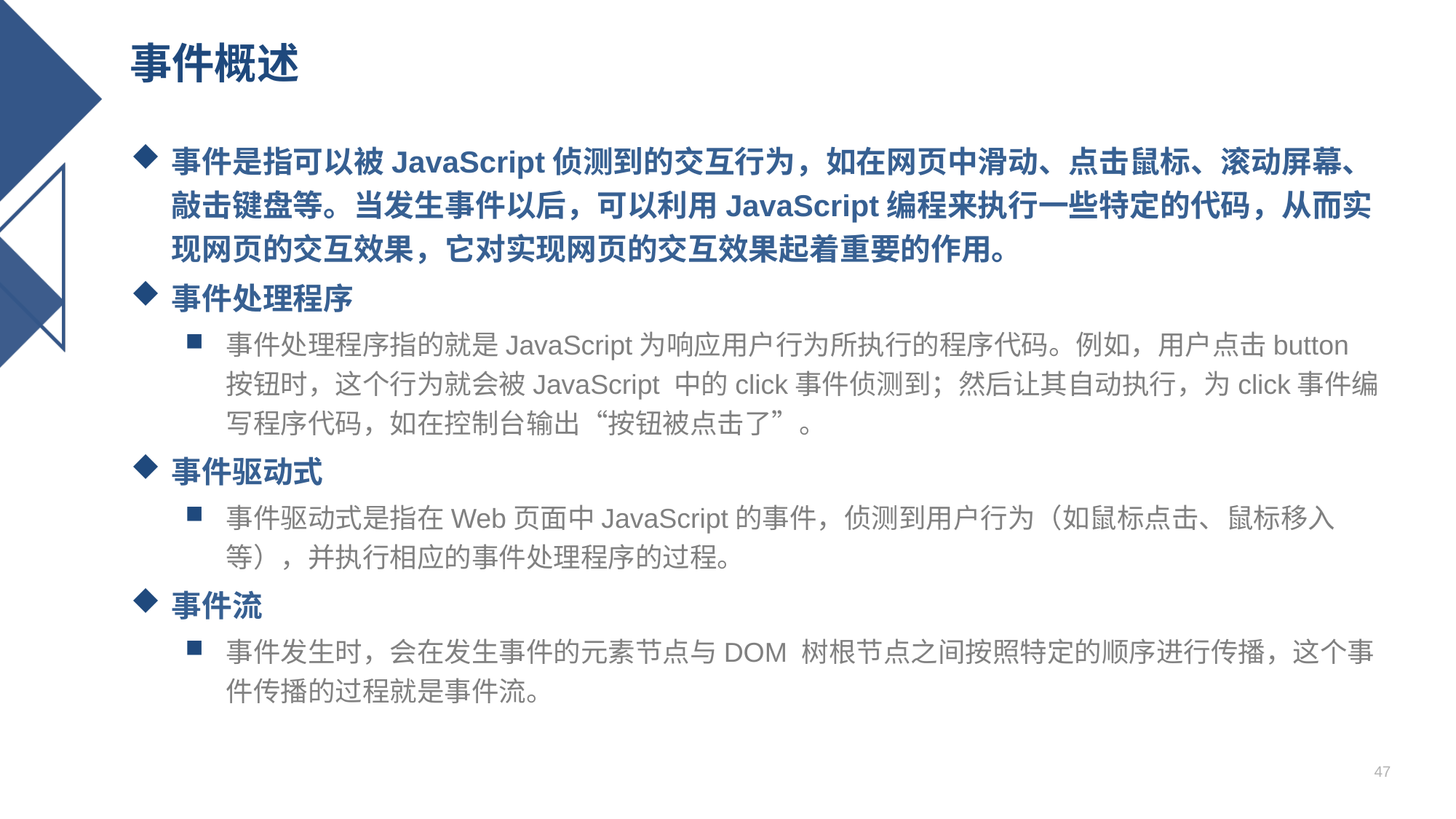

# 事件概述
事件是指可以被JavaScript侦测到的交互行为，如在网页中滑动、点击鼠标、滚动屏幕、敲击键盘等。当发生事件以后，可以利用JavaScript编程来执行一些特定的代码，从而实现网页的交互效果，它对实现网页的交互效果起着重要的作用。
事件处理程序
事件处理程序指的就是JavaScript为响应用户行为所执行的程序代码。例如，用户点击button 按钮时，这个行为就会被JavaScript 中的click事件侦测到；然后让其自动执行，为click事件编写程序代码，如在控制台输出“按钮被点击了”。
事件驱动式
事件驱动式是指在Web页面中JavaScript的事件，侦测到用户行为（如鼠标点击、鼠标移入等），并执行相应的事件处理程序的过程。
事件流
事件发生时，会在发生事件的元素节点与DOM 树根节点之间按照特定的顺序进行传播，这个事件传播的过程就是事件流。

47